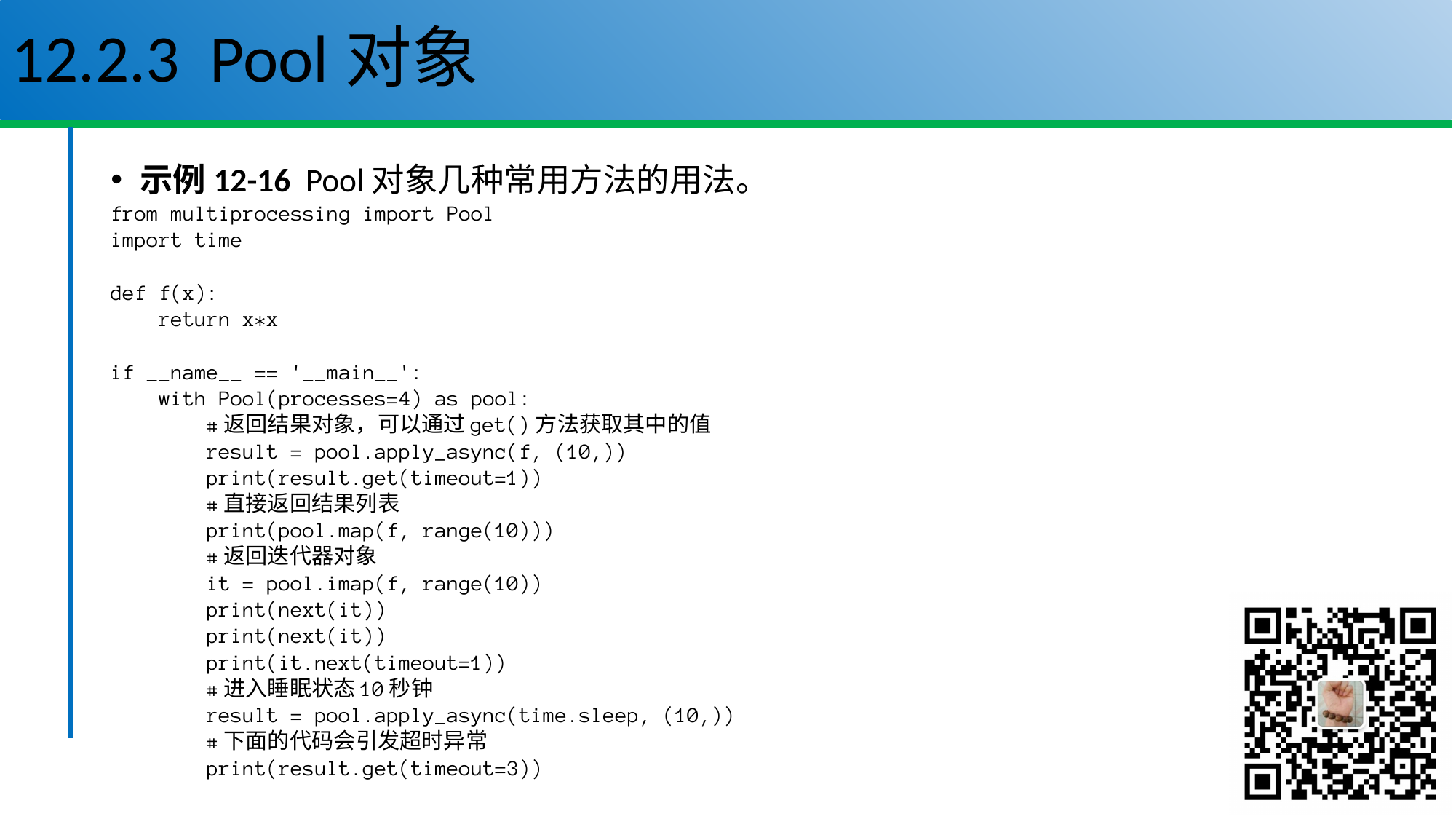

# 12.2.3  Pool对象
示例12-16  Pool对象几种常用方法的用法。
from multiprocessing import Pool
import time

def f(x):
    return x*x

if __name__ == '__main__':
    with Pool(processes=4) as pool:
        #返回结果对象，可以通过get()方法获取其中的值
        result = pool.apply_async(f, (10,))
        print(result.get(timeout=1))
        #直接返回结果列表
        print(pool.map(f, range(10)))
        #返回迭代器对象
        it = pool.imap(f, range(10))
        print(next(it))
        print(next(it))
        print(it.next(timeout=1))
        #进入睡眠状态10秒钟
        result = pool.apply_async(time.sleep, (10,))
        #下面的代码会引发超时异常
        print(result.get(timeout=3))
48